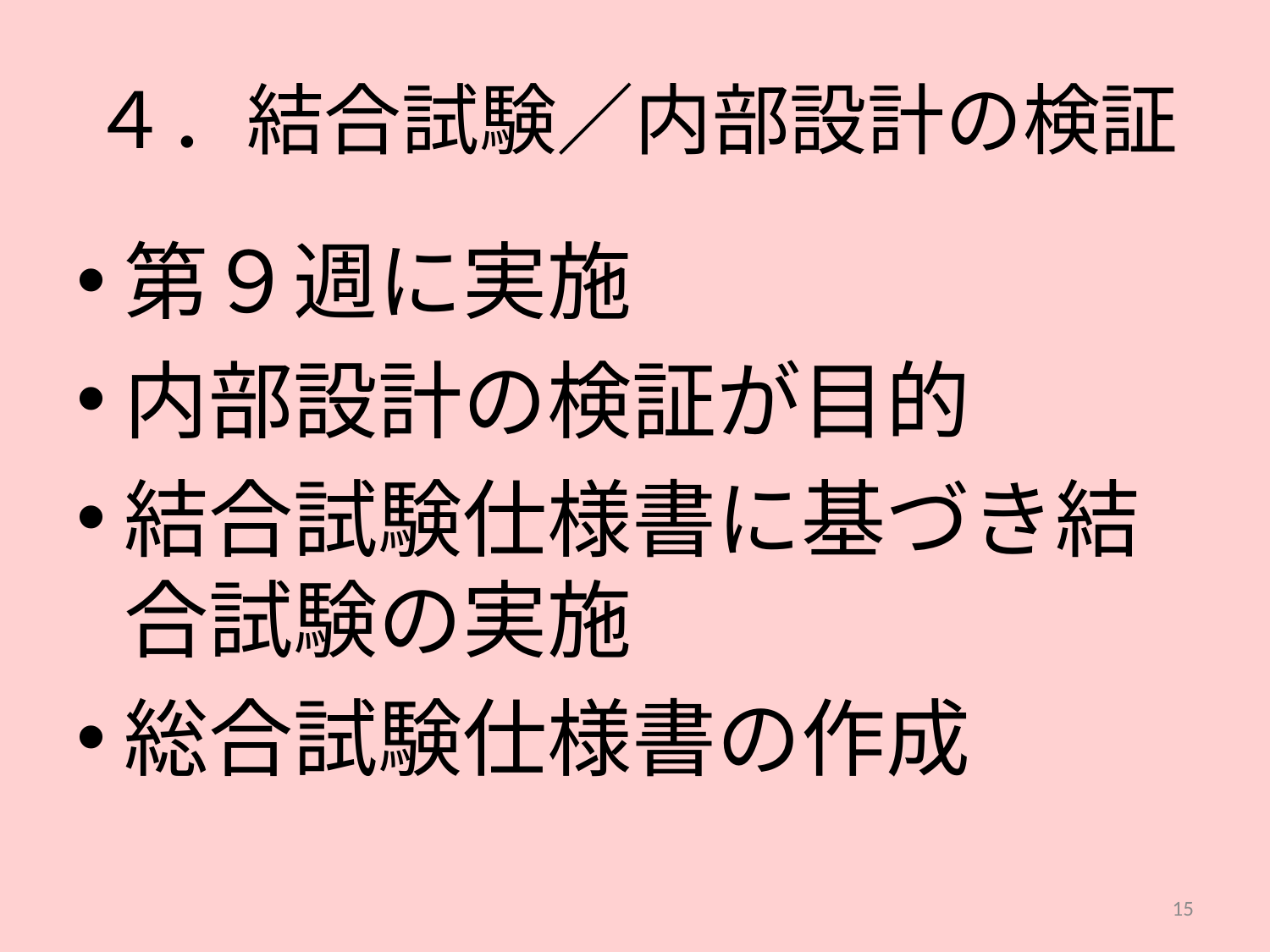

# ４．結合試験／内部設計の検証
第９週に実施
内部設計の検証が目的
結合試験仕様書に基づき結合試験の実施
総合試験仕様書の作成

15